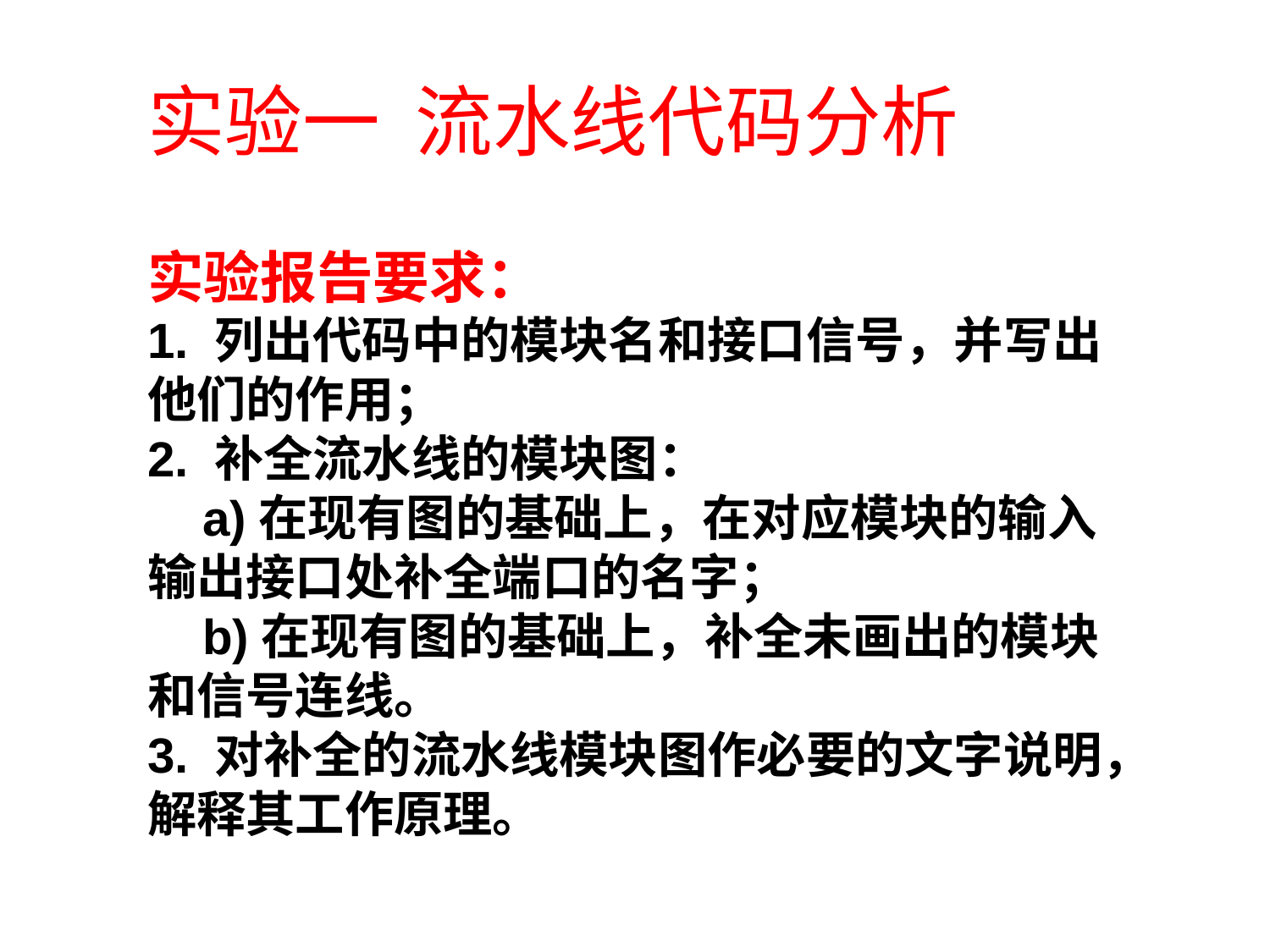

实验一  流水线代码分析

实验报告要求：
1. 列出代码中的模块名和接口信号，并写出他们的作用；
2. 补全流水线的模块图：
    a)在现有图的基础上，在对应模块的输入输出接口处补全端口的名字；
    b)在现有图的基础上，补全未画出的模块和信号连线。
3. 对补全的流水线模块图作必要的文字说明，解释其工作原理。